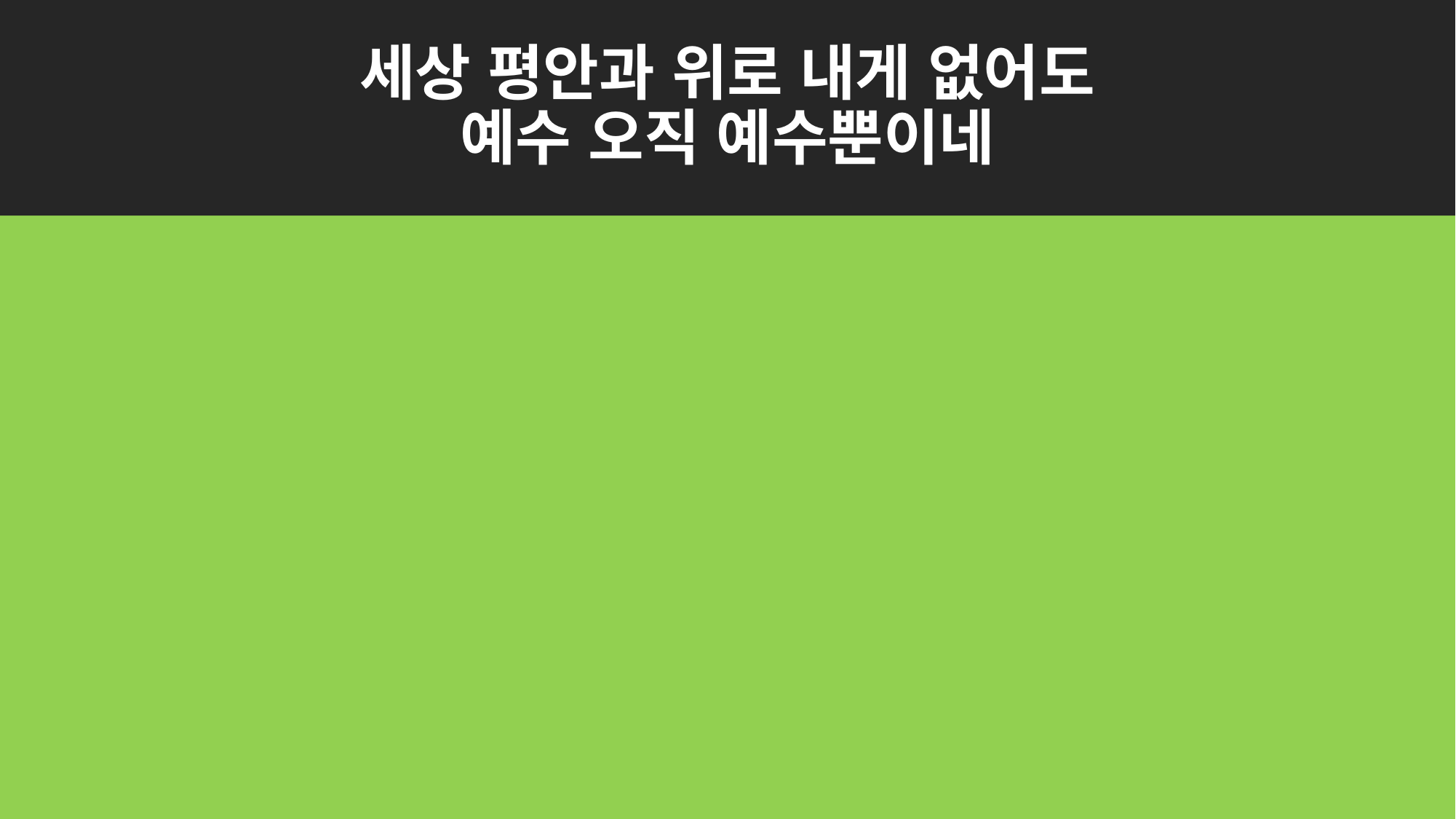

# 세상 평안과 위로 내게 없어도 예수 오직 예수뿐이네